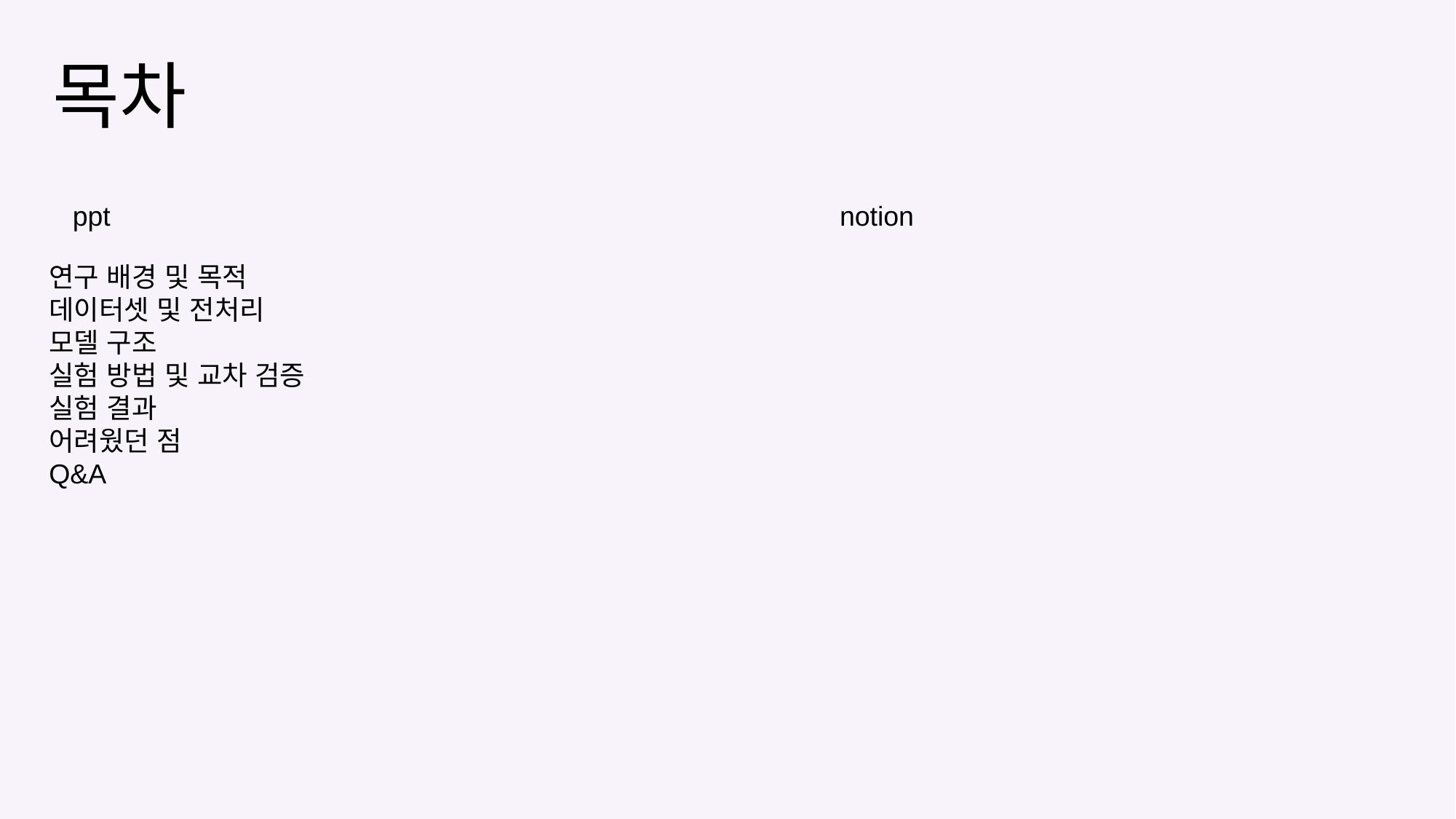

목차
ppt
notion
연구 배경 및 목적
데이터셋 및 전처리
모델 구조
실험 방법 및 교차 검증
실험 결과
어려웠던 점
Q&A